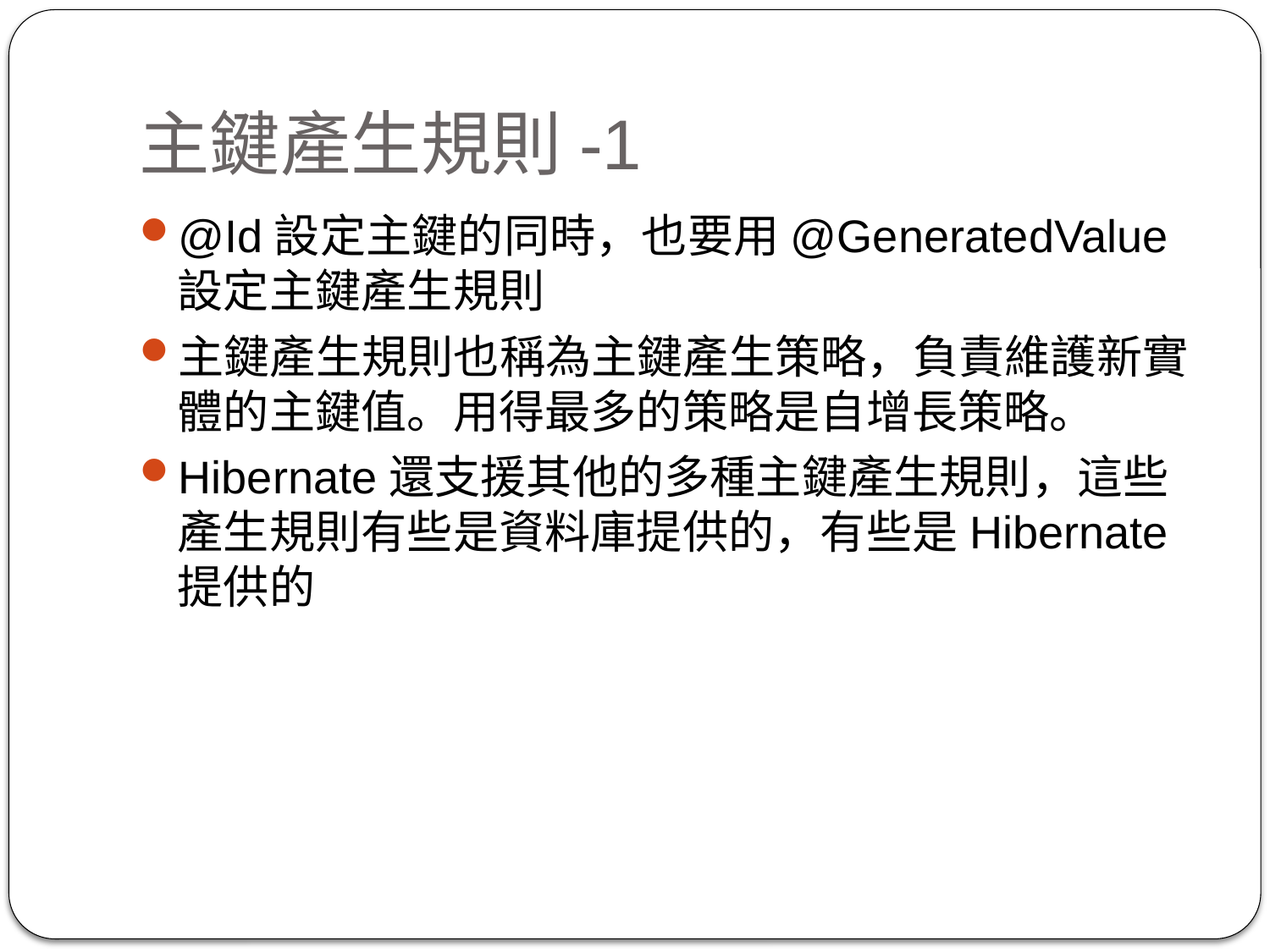

# 主鍵產生規則-1
@Id設定主鍵的同時，也要用@GeneratedValue設定主鍵產生規則
主鍵產生規則也稱為主鍵產生策略，負責維護新實體的主鍵值。用得最多的策略是自增長策略。
Hibernate還支援其他的多種主鍵產生規則，這些產生規則有些是資料庫提供的，有些是Hibernate提供的